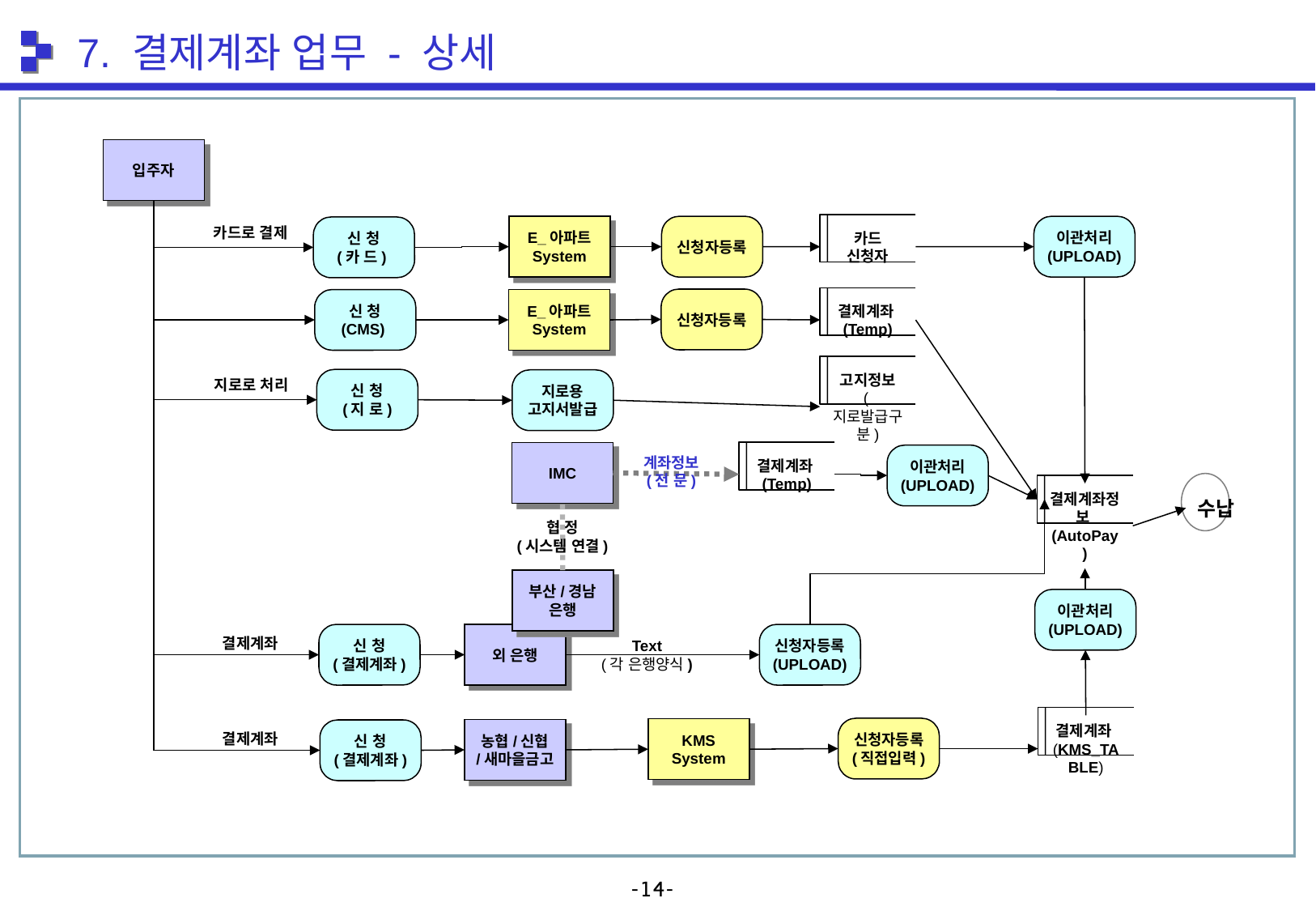

7. 결제계좌 업무 - 상세

입주자

카드
신청자

E_아파트
System
신청자등록
이관처리
(UPLOAD)
카드로 결제
신 청
(카 드)

결제계좌(Temp)

신청자등록
신 청
(CMS)
E_아파트
System

고지정보
(지로발급구분)

지로로 처리
신 청
(지 로)
지로용
고지서발급

결제계좌(Temp)

IMC
이관처리
(UPLOAD)
계좌정보
(전 문)

수납

결제계좌정보(AutoPay)

협 정
(시스템 연결)
부산/경남
은행
외 은행
이관처리
(UPLOAD)
신 청
(결제계좌)
신청자등록
(UPLOAD)
결제계좌
Text
(각 은행양식)

결제계좌(KMS_TABLE)

신청자등록
(직접입력)
KMS
System
농협/신협
/새마을금고
신 청
(결제계좌)
결제계좌